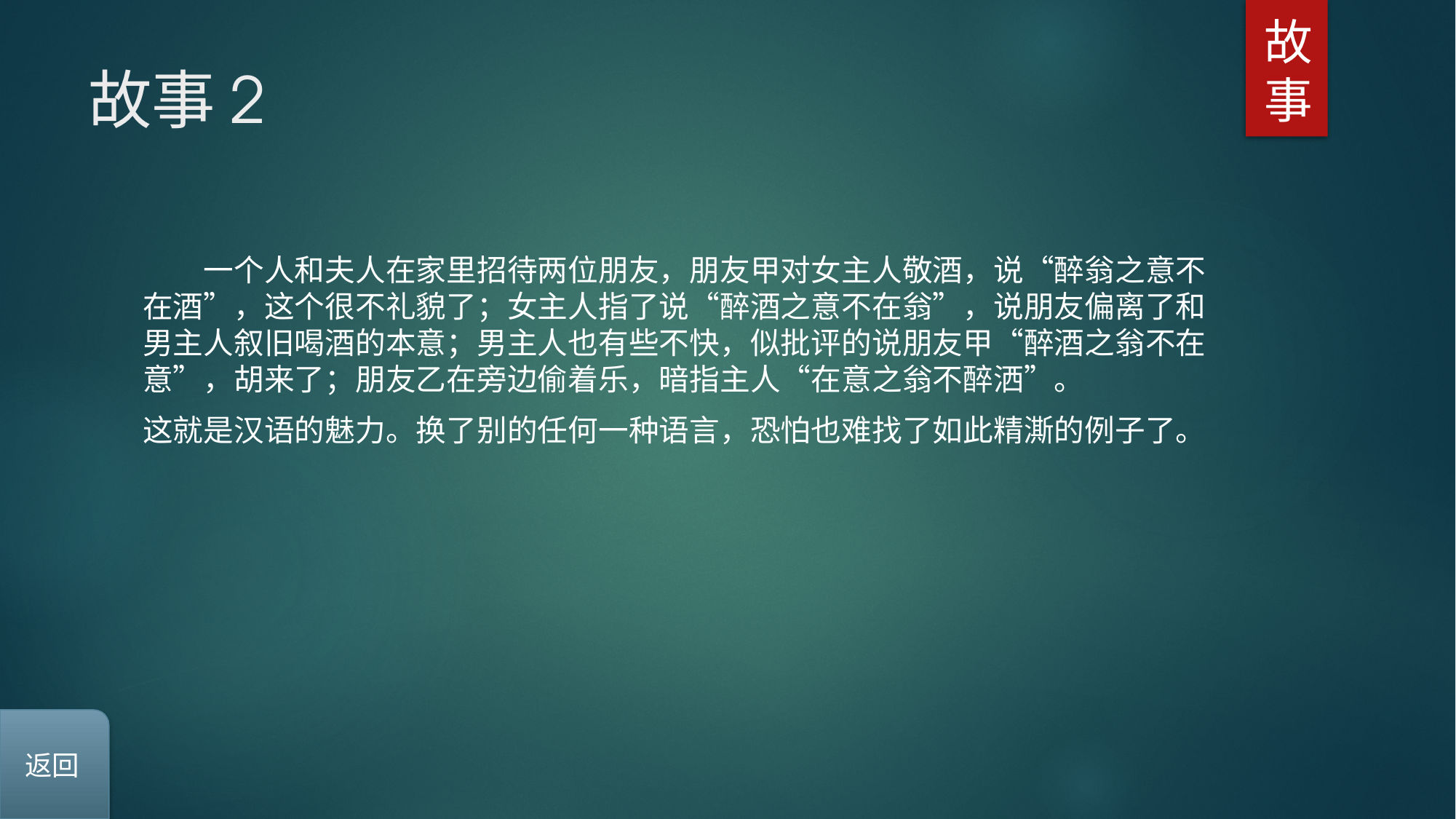

故
事
# 故事2
　　一个人和夫人在家里招待两位朋友，朋友甲对女主人敬酒，说“醉翁之意不在酒”，这个很不礼貌了；女主人指了说“醉酒之意不在翁”，说朋友偏离了和男主人叙旧喝酒的本意；男主人也有些不快，似批评的说朋友甲“醉酒之翁不在意”，胡来了；朋友乙在旁边偷着乐，暗指主人“在意之翁不醉洒”。
这就是汉语的魅力。换了别的任何一种语言，恐怕也难找了如此精澌的例子了。
返回